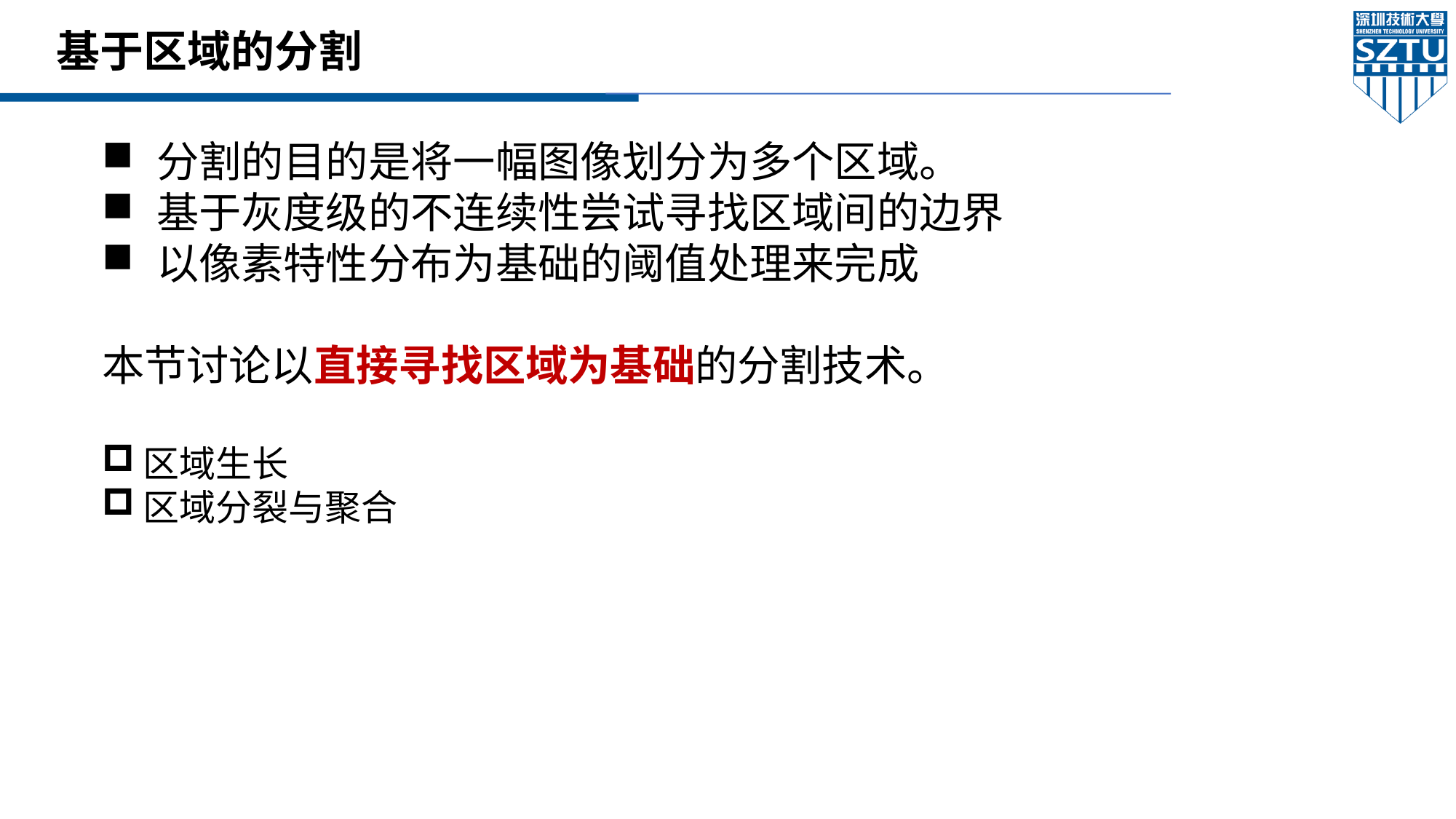

# 基于区域的分割
分割的目的是将一幅图像划分为多个区域。
基于灰度级的不连续性尝试寻找区域间的边界
以像素特性分布为基础的阈值处理来完成

本节讨论以直接寻找区域为基础的分割技术。

区域生长
区域分裂与聚合